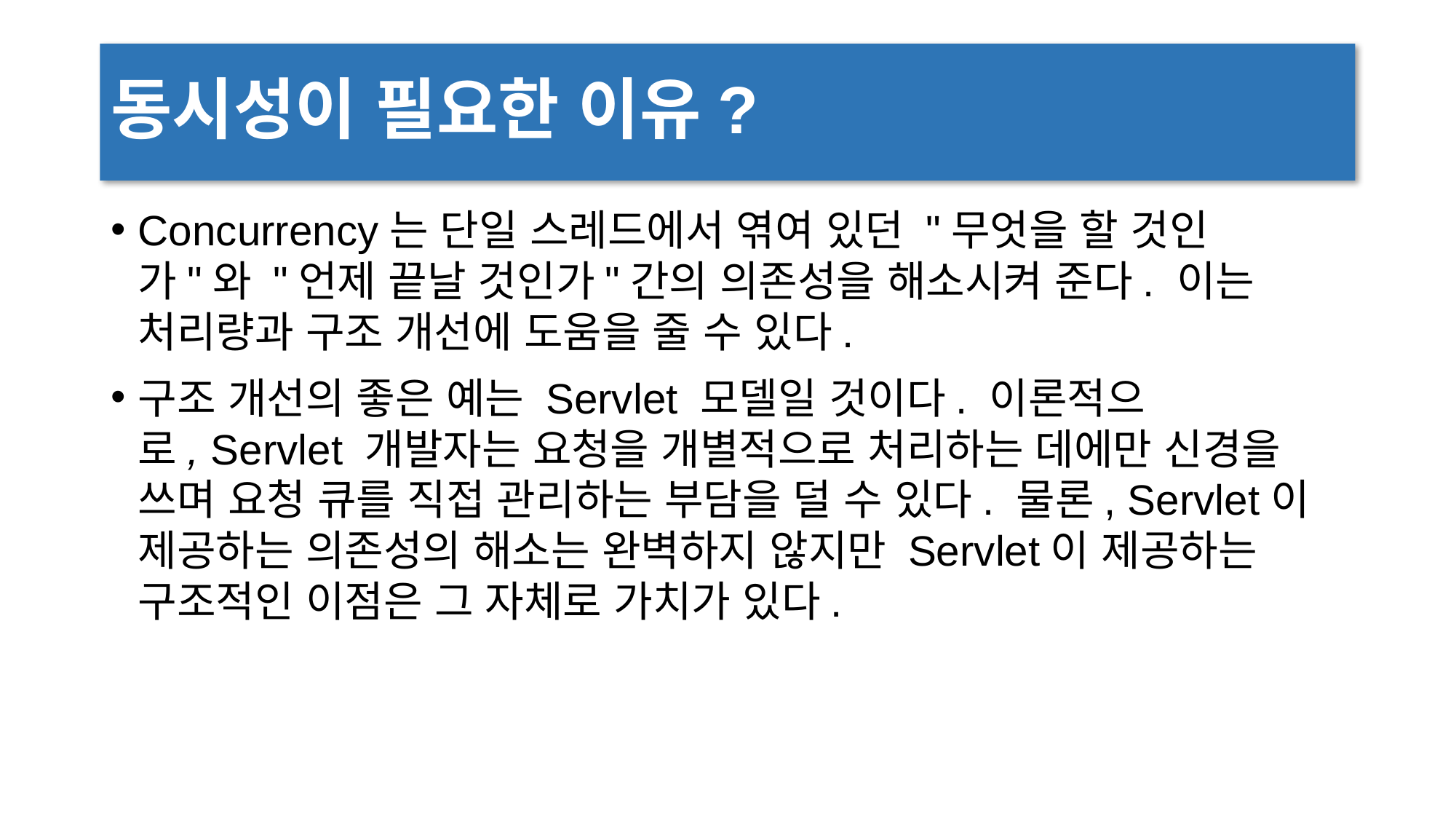

# 동시성이 필요한 이유?
Concurrency는 단일 스레드에서 엮여 있던 "무엇을 할 것인가"와 "언제 끝날 것인가"간의 의존성을 해소시켜 준다. 이는 처리량과 구조 개선에 도움을 줄 수 있다.
구조 개선의 좋은 예는 Servlet 모델일 것이다. 이론적으로, Servlet 개발자는 요청을 개별적으로 처리하는 데에만 신경을 쓰며 요청 큐를 직접 관리하는 부담을 덜 수 있다. 물론, Servlet이 제공하는 의존성의 해소는 완벽하지 않지만 Servlet이 제공하는 구조적인 이점은 그 자체로 가치가 있다.